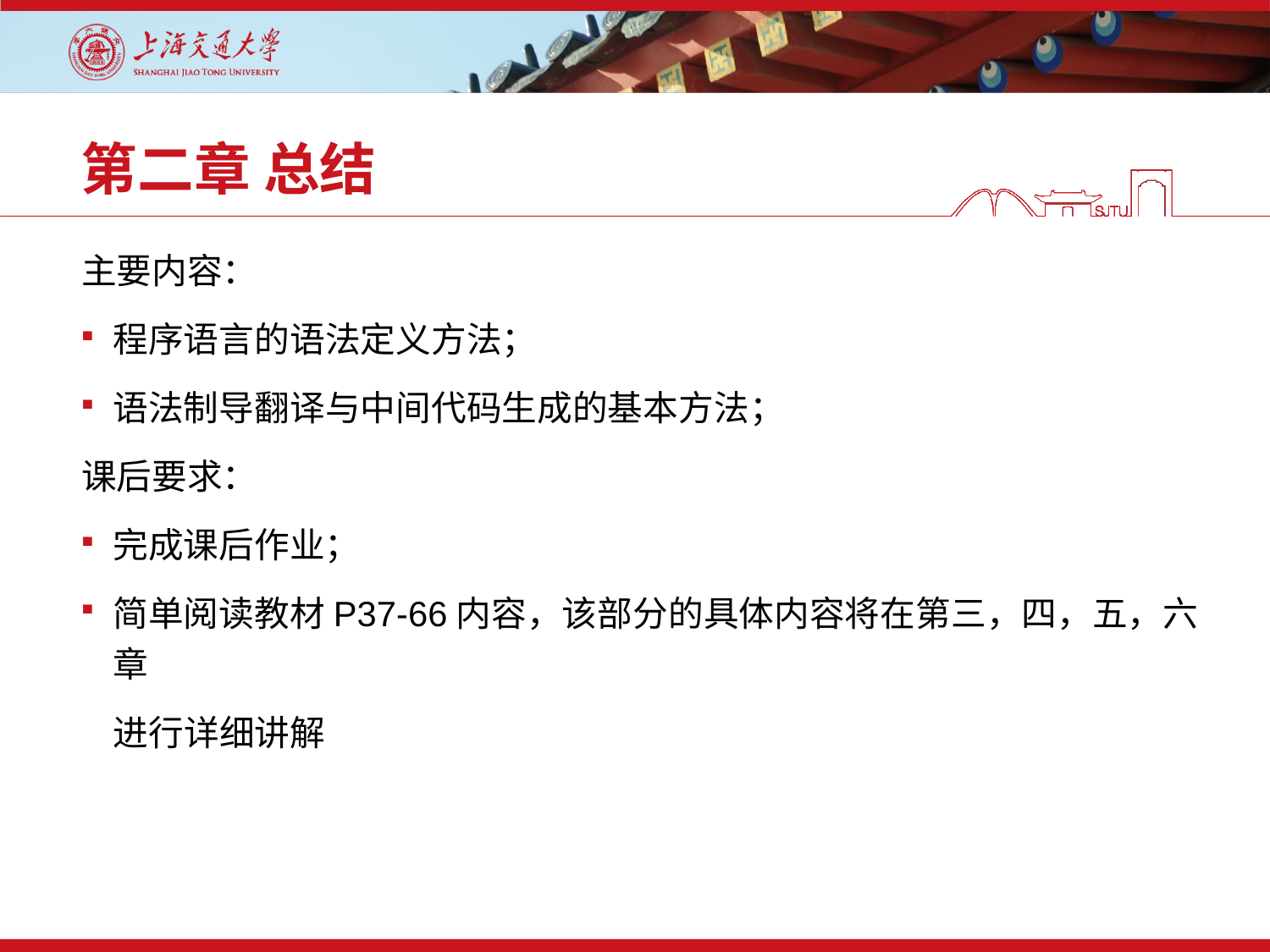

# 第二章 总结
主要内容：
程序语言的语法定义方法；
语法制导翻译与中间代码生成的基本方法；
课后要求：
完成课后作业；
简单阅读教材P37-66内容，该部分的具体内容将在第三，四，五，六章
   进行详细讲解